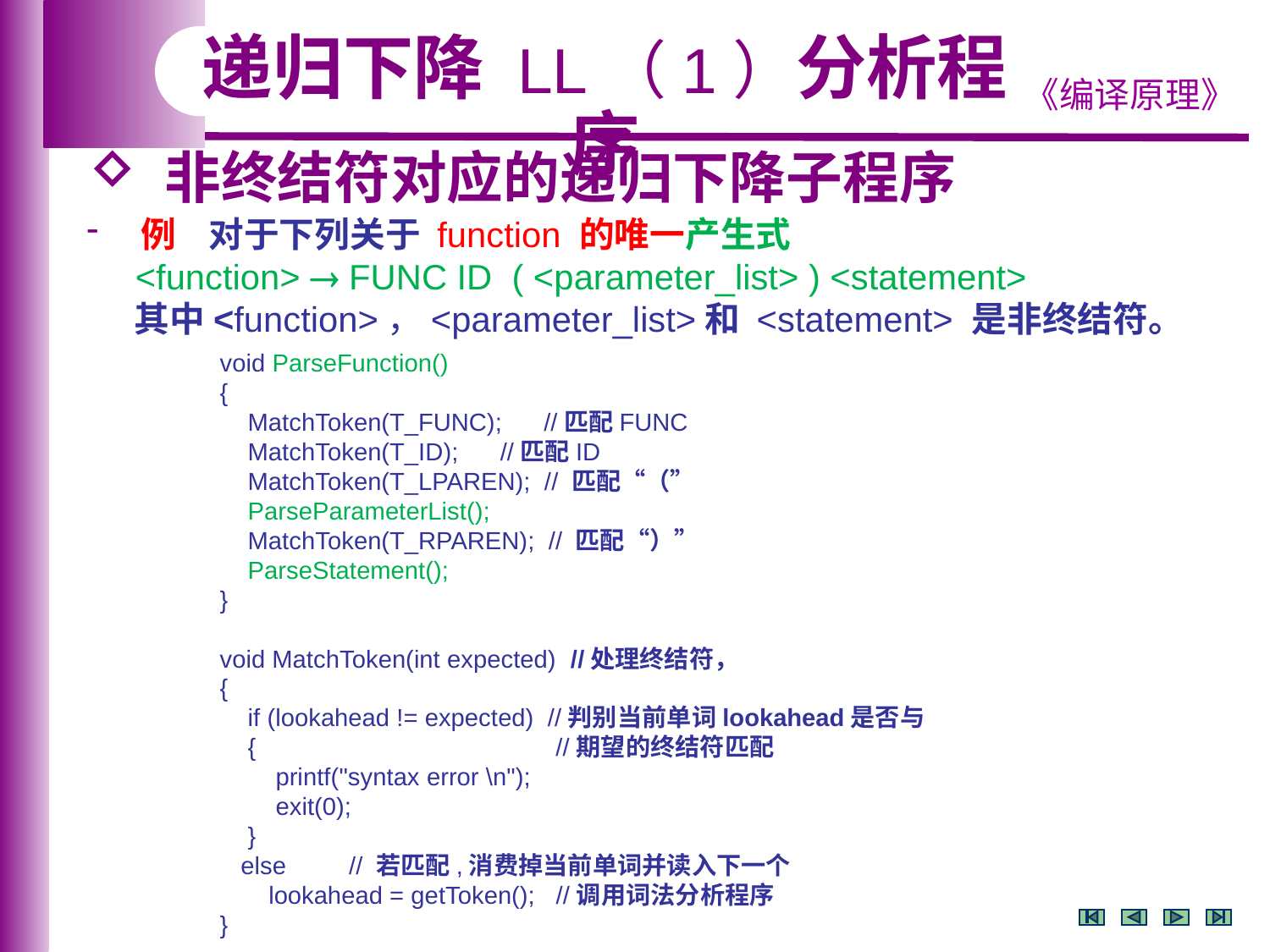

递归下降 LL（1）分析程序
 非终结符对应的递归下降子程序
  例    对于下列关于 function 的唯一产生式
     <function> → FUNC ID  ( <parameter_list> ) <statement>
     其中<function>，<parameter_list>和 <statement> 是非终结符。
void ParseFunction()
{
    MatchToken(T_FUNC);      //匹配FUNC
    MatchToken(T_ID);      //匹配ID
    MatchToken(T_LPAREN);  // 匹配“（”
    ParseParameterList();
    MatchToken(T_RPAREN);  // 匹配“）”
    ParseStatement();
}

void MatchToken(int expected)  //处理终结符，
{
    if (lookahead != expected)  //判别当前单词lookahead是否与
    {                                           //期望的终结符匹配
        printf("syntax error \n");
        exit(0);
    }
   else         // 若匹配,消费掉当前单词并读入下一个
       lookahead = getToken();   //调用词法分析程序
}